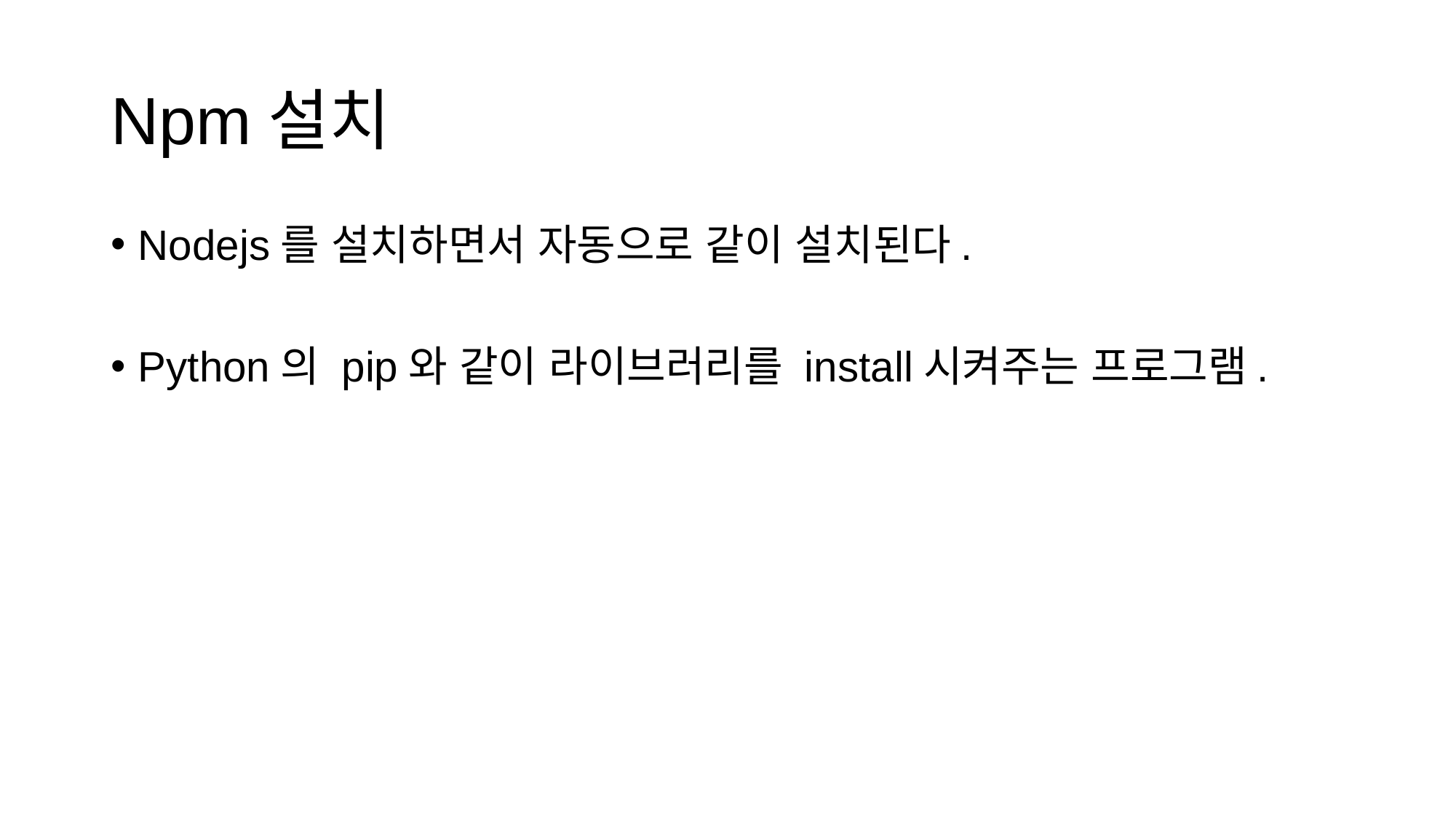

# Npm설치
Nodejs를 설치하면서 자동으로 같이 설치된다.

Python의 pip와 같이 라이브러리를 install시켜주는 프로그램.